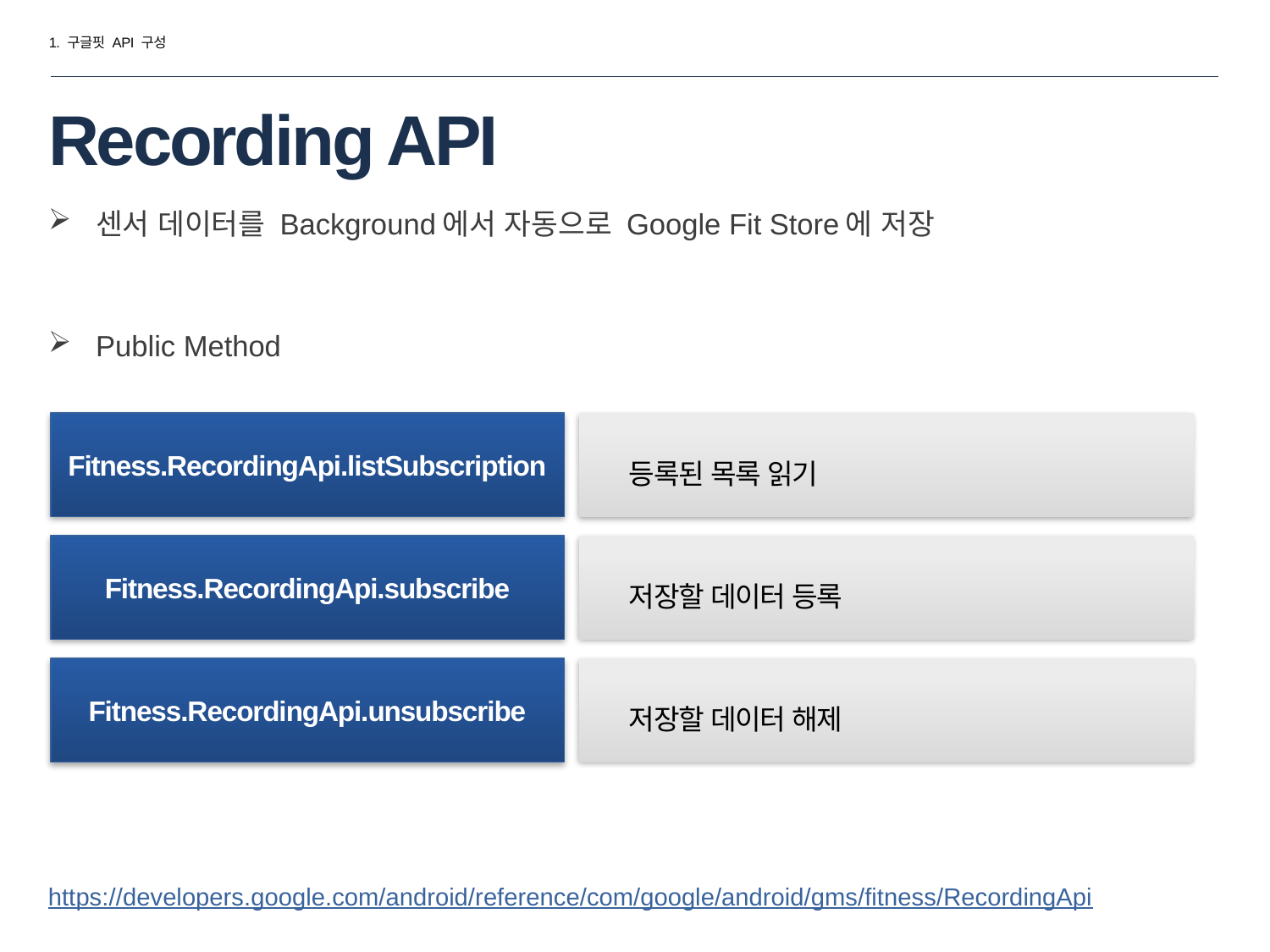

1. 구글핏 API 구성
# Recording API
센서 데이터를 Background에서 자동으로 Google Fit Store에 저장

Public Method

Fitness.RecordingApi.listSubscription
등록된 목록 읽기
Fitness.RecordingApi.subscribe
저장할 데이터 등록
Fitness.RecordingApi.unsubscribe
저장할 데이터 해제
https://developers.google.com/android/reference/com/google/android/gms/fitness/RecordingApi